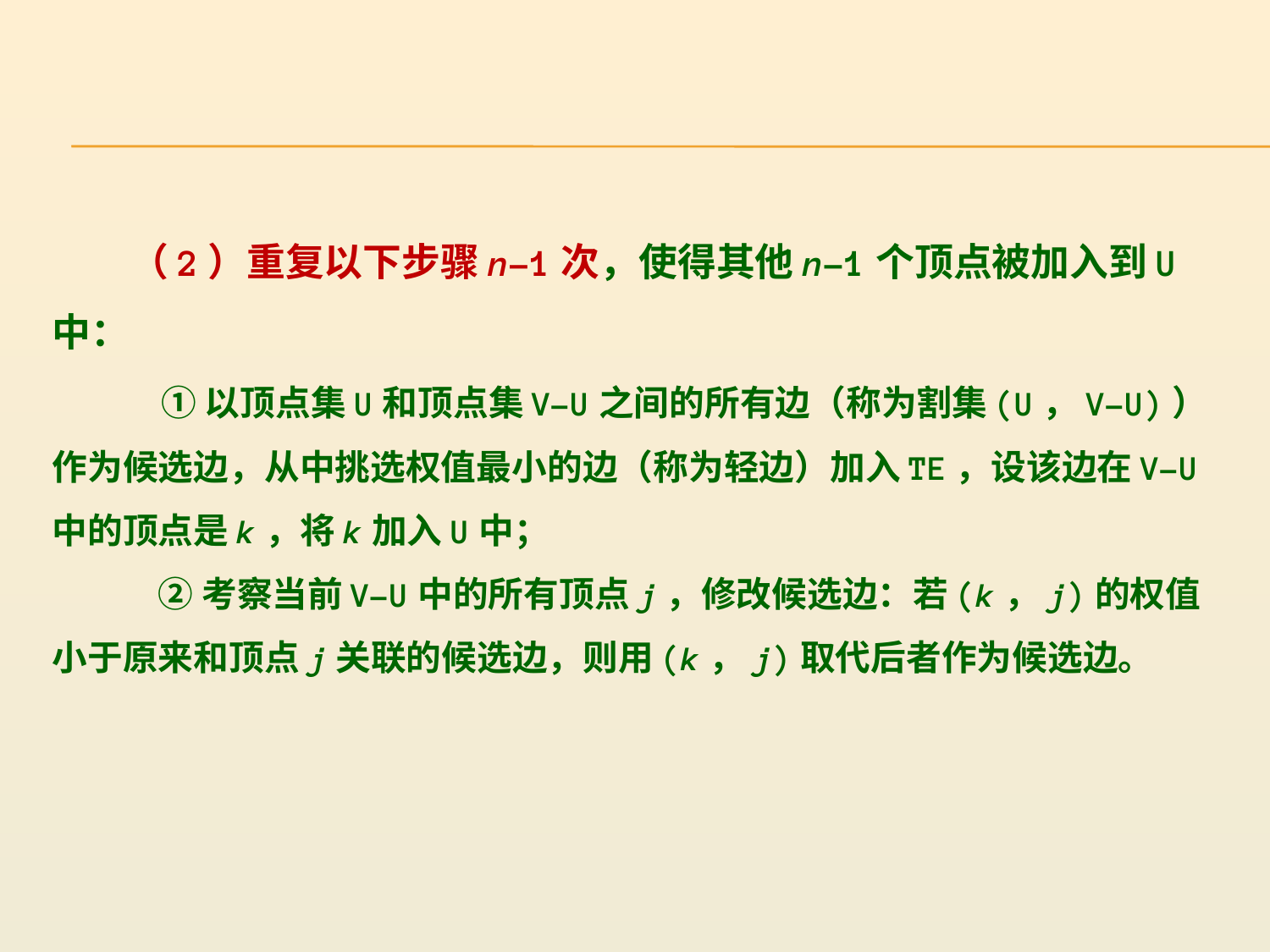

（2）重复以下步骤n-1次，使得其他n-1个顶点被加入到U中：
　　　① 以顶点集U和顶点集V-U之间的所有边（称为割集(U，V-U)）作为候选边，从中挑选权值最小的边（称为轻边）加入TE，设该边在V-U中的顶点是k，将k加入U中；
　　　② 考察当前V-U中的所有顶点j，修改候选边：若(k，j)的权值小于原来和顶点j关联的候选边，则用(k，j)取代后者作为候选边。